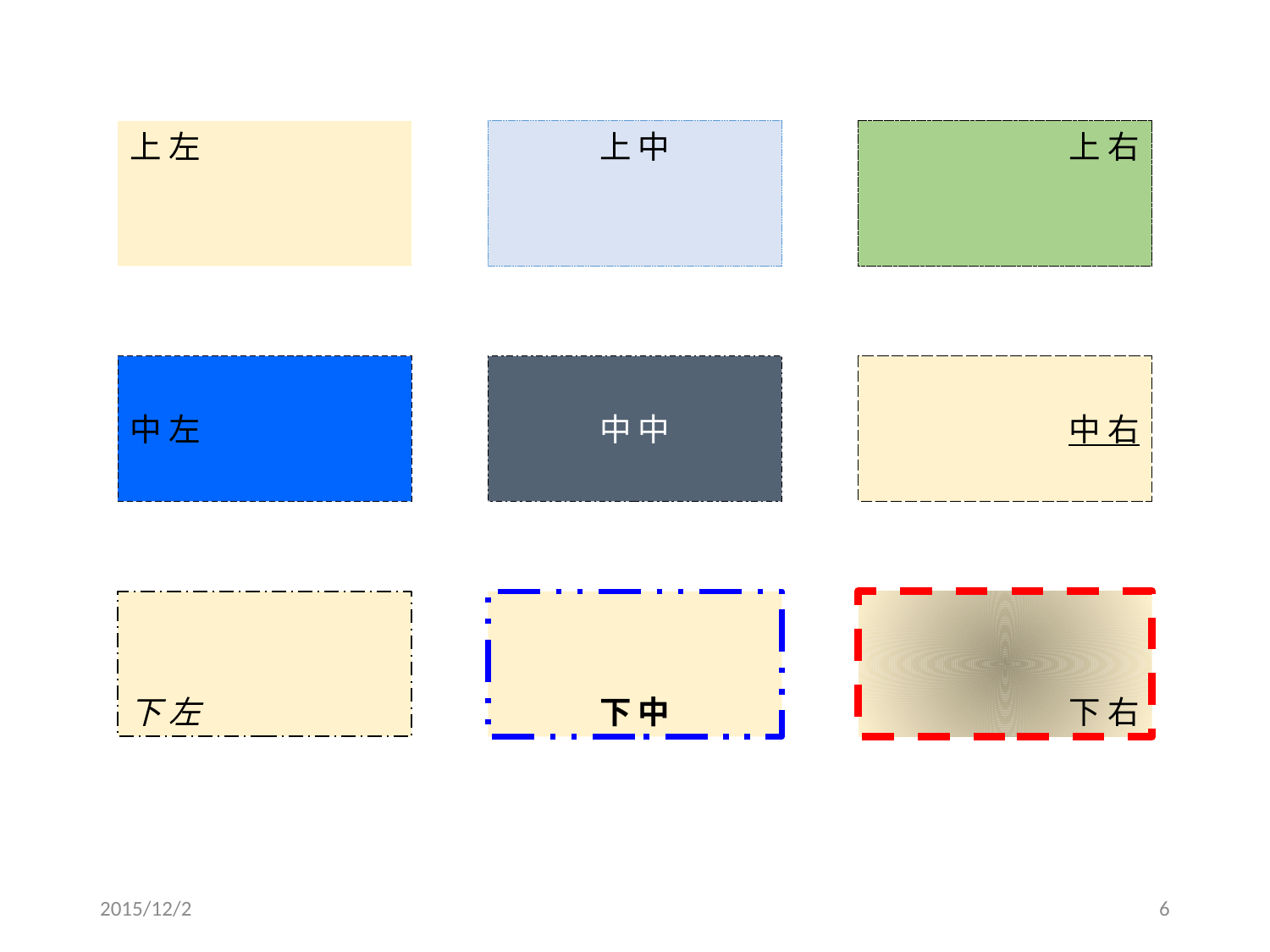

上 左
上 中
上 右
中 左
中 中
中 右
下 左
下 中
下 右
2015/12/2
6